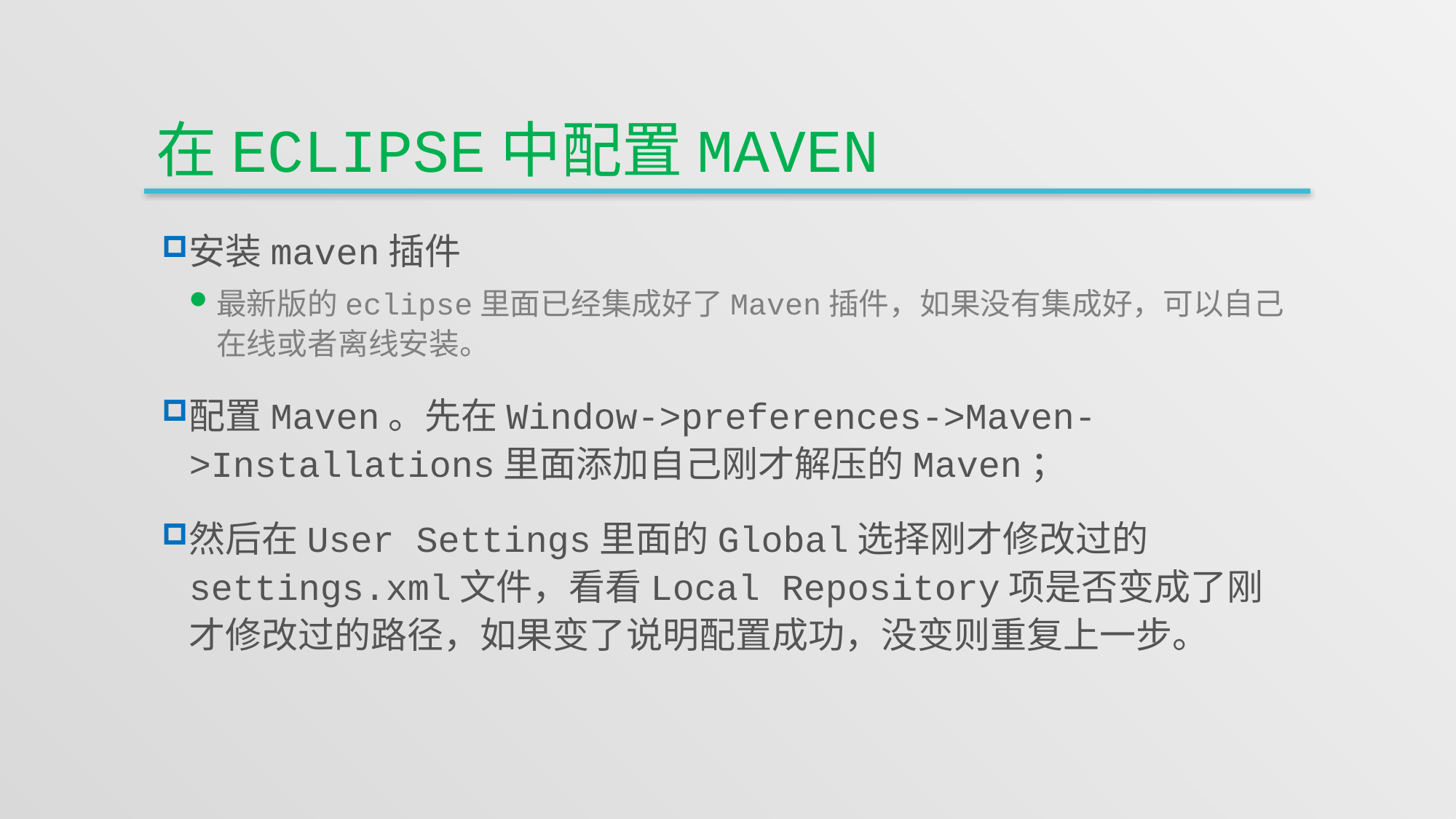

# 在eclipse中配置Maven
安装maven插件
最新版的eclipse里面已经集成好了Maven插件，如果没有集成好，可以自己在线或者离线安装。
配置Maven。先在Window->preferences->Maven->Installations里面添加自己刚才解压的Maven；
然后在User Settings里面的Global选择刚才修改过的settings.xml文件，看看Local Repository项是否变成了刚才修改过的路径，如果变了说明配置成功，没变则重复上一步。